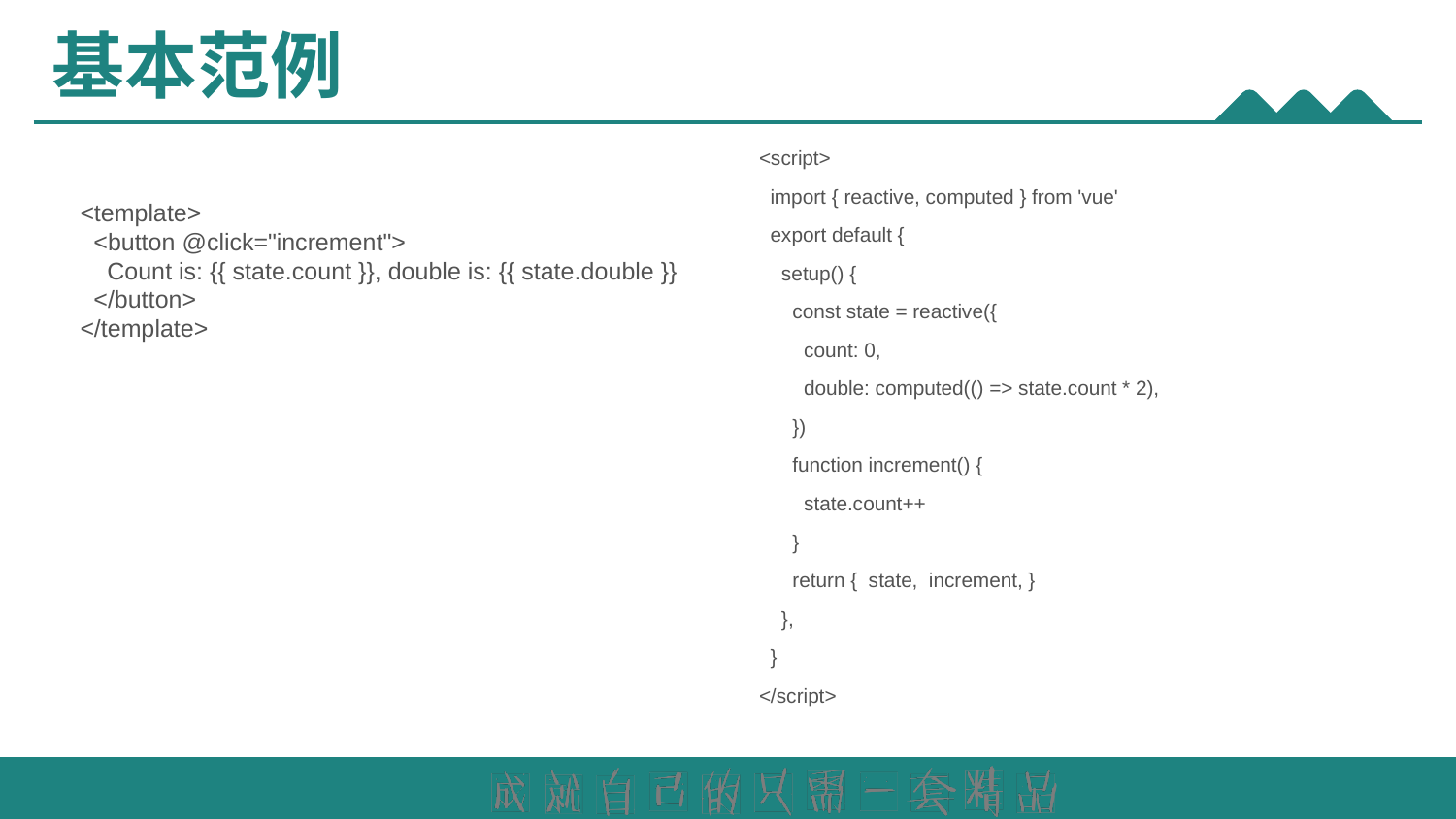

# 基本范例
<script>
  import { reactive, computed } from 'vue'
  export default {
    setup() {
      const state = reactive({
        count: 0,
        double: computed(() => state.count * 2),
      })
      function increment() {
        state.count++
      }
      return {  state,  increment, }
    },
  }
</script>
<template>
  <button @click="increment">
    Count is: {{ state.count }}, double is: {{ state.double }}
  </button>
</template>